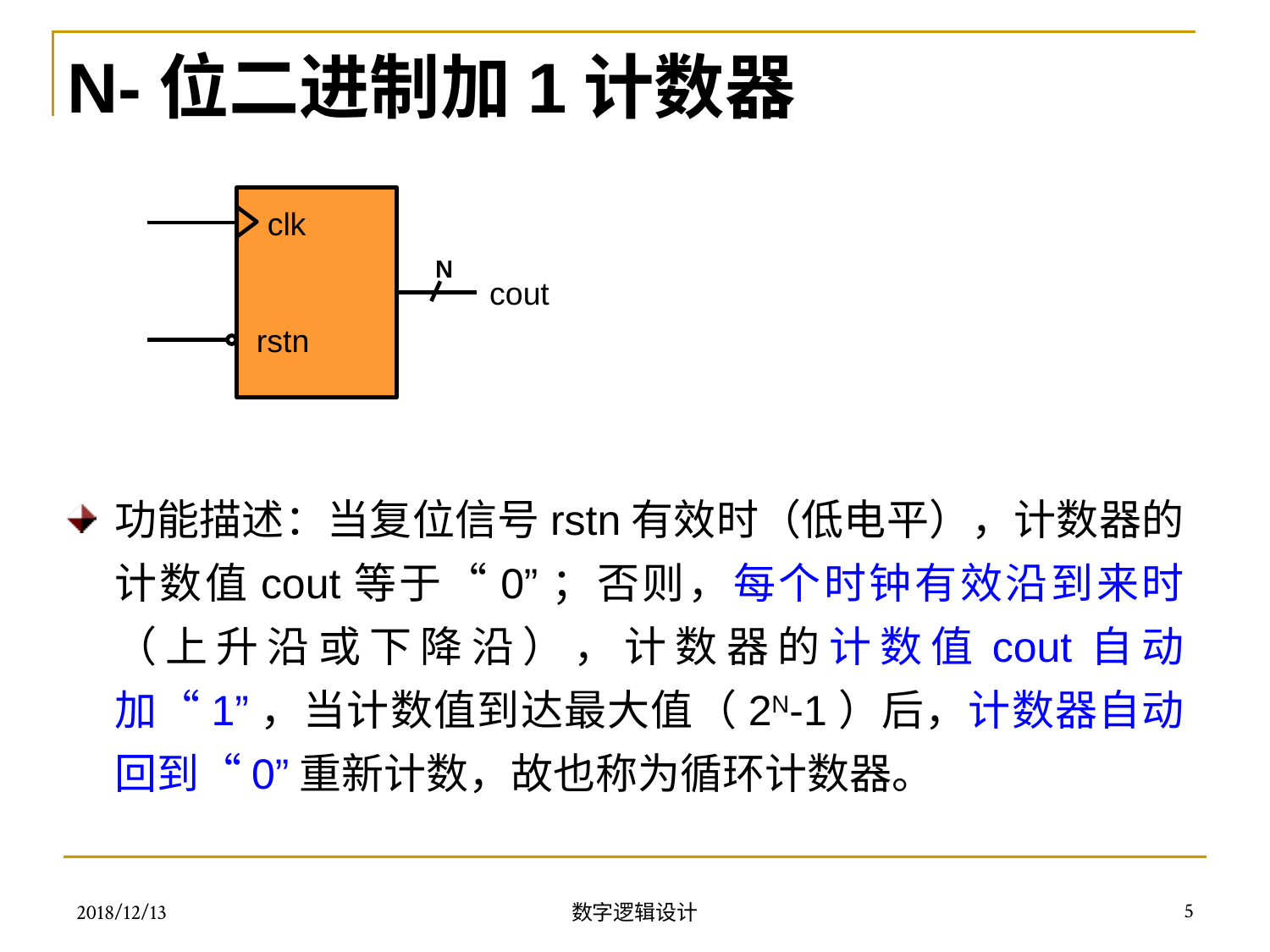

N-位二进制加1计数器

clk

N
cout
rstn

功能描述：当复位信号rstn有效时（低电平），计数器的计数值cout等于“0”；否则，每个时钟有效沿到来时（上升沿或下降沿），计数器的计数值cout自动加“1”，当计数值到达最大值（2N-1）后，计数器自动回到“0”重新计数，故也称为循环计数器。
2018/12/13
5
数字逻辑设计